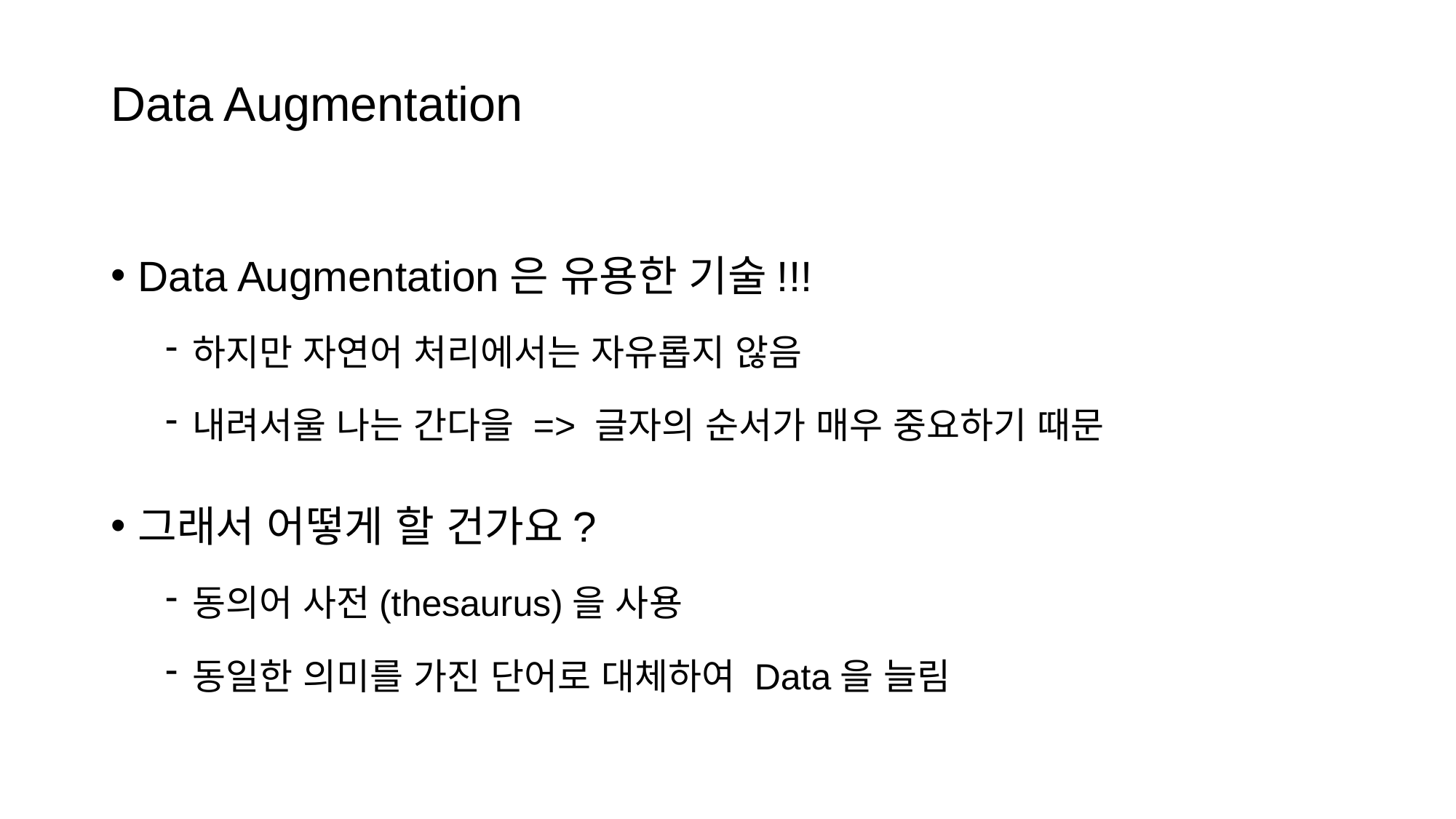

# Data Augmentation
Data Augmentation은 유용한 기술!!!
하지만 자연어 처리에서는 자유롭지 않음
내려서울 나는 간다을 => 글자의 순서가 매우 중요하기 때문
그래서 어떻게 할 건가요?
동의어 사전(thesaurus)을 사용
동일한 의미를 가진 단어로 대체하여 Data을 늘림